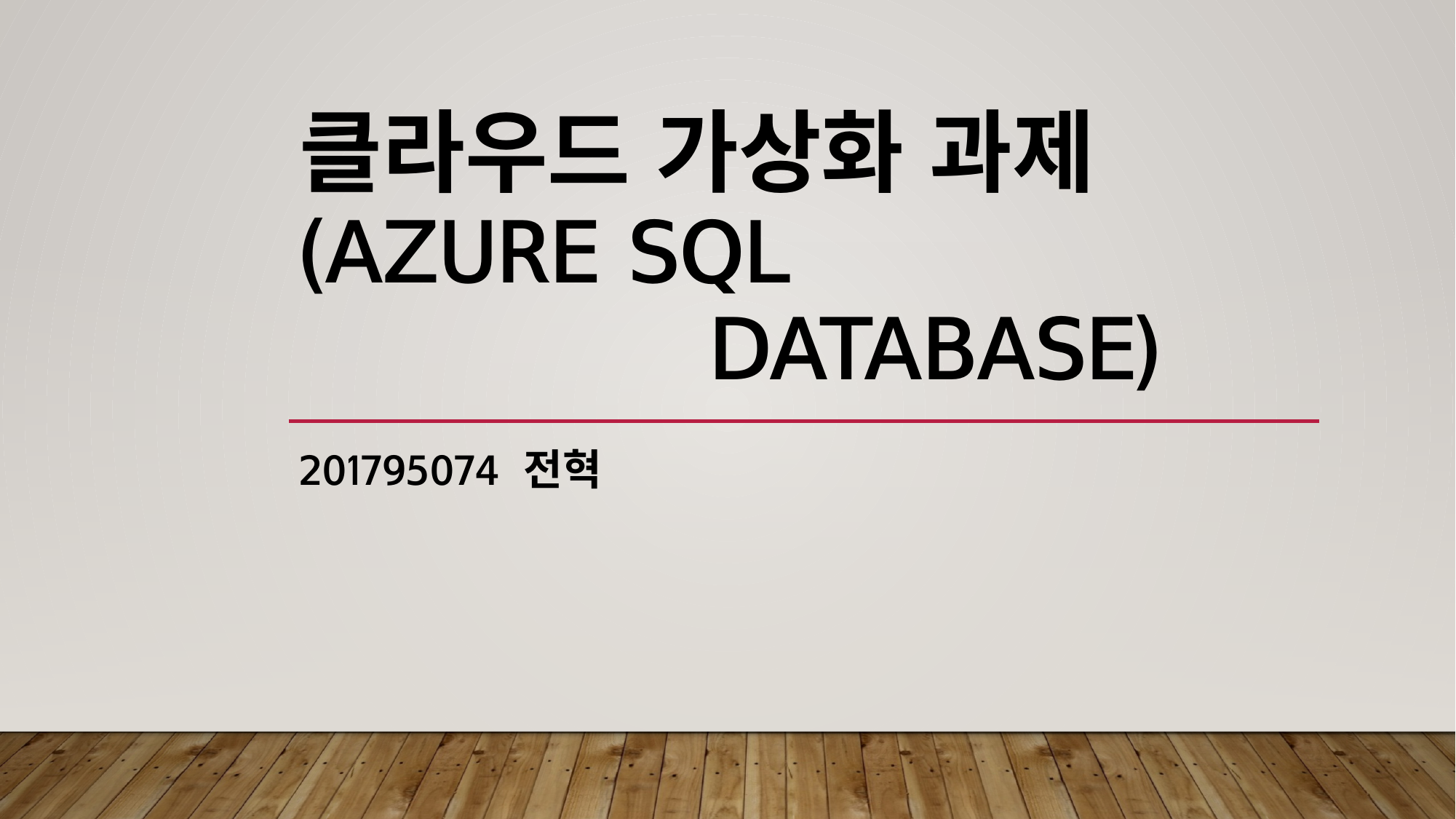

# 클라우드 가상화 과제 (AZURE SQL 					               DATABASE)
201795074 전혁